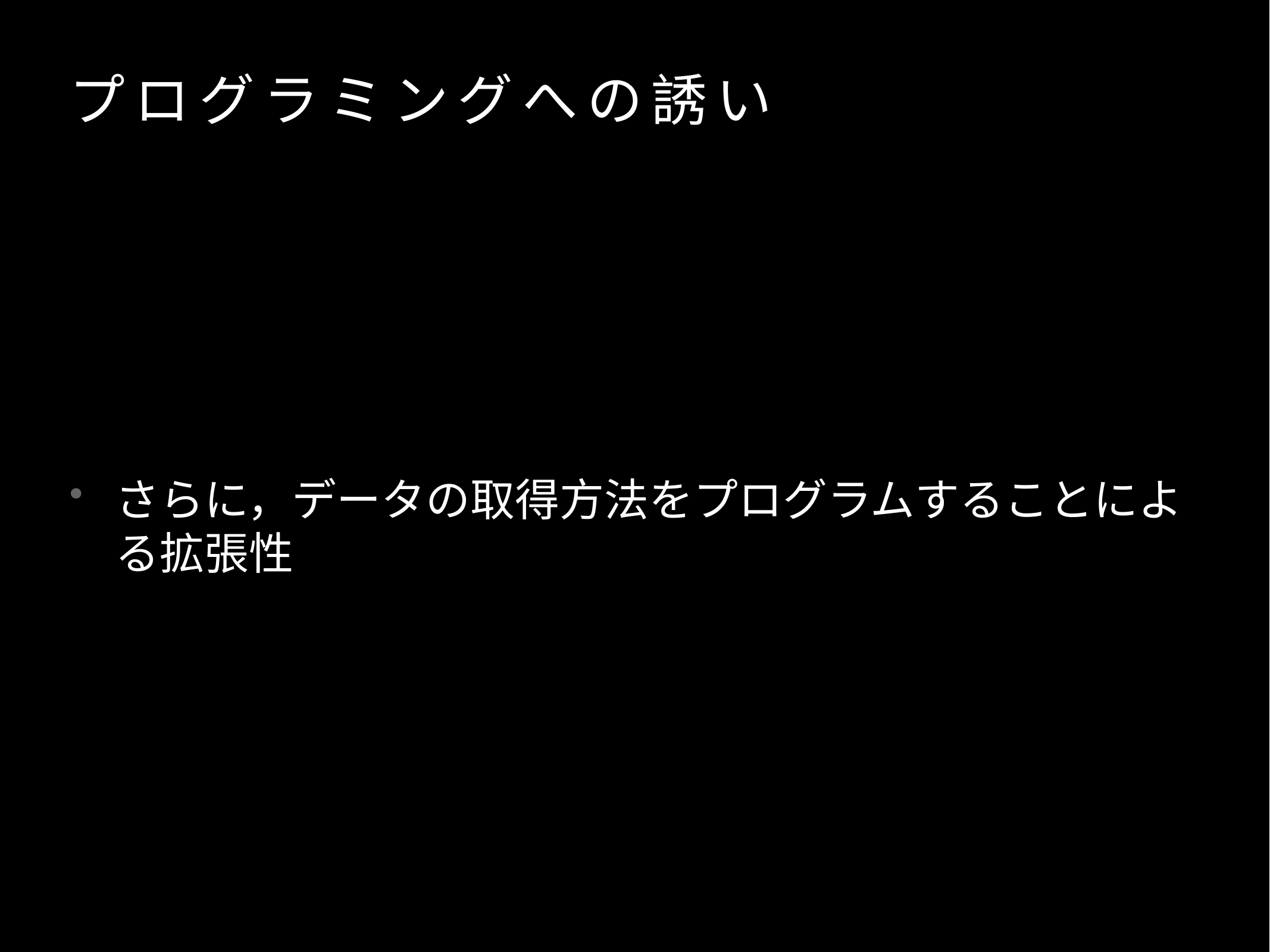

# プログラミングへの誘い
さらに，データの取得方法をプログラムすることによる拡張性